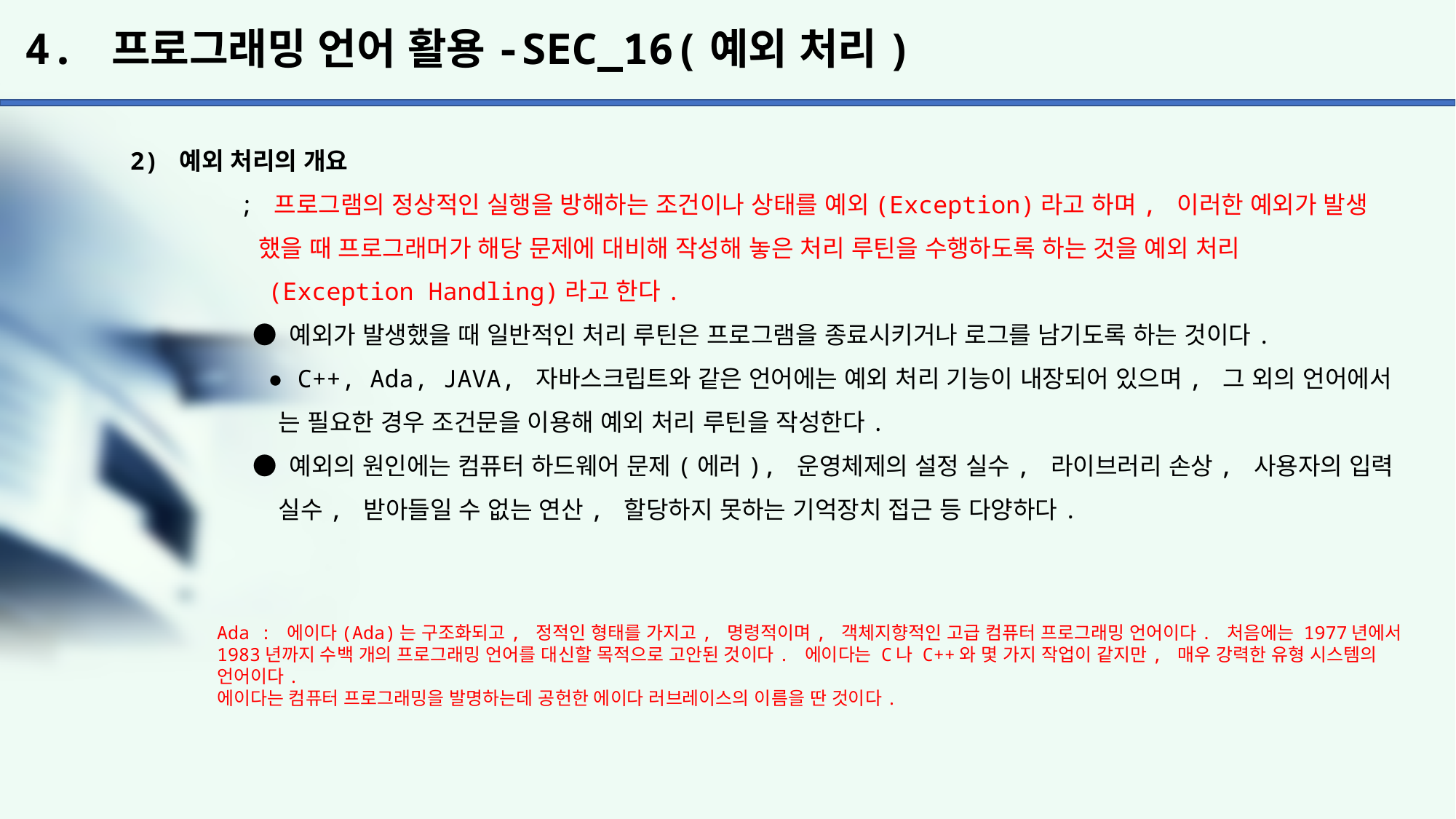

# 4. 프로그래밍 언어 활용-SEC_16(예외 처리)
2) 예외 처리의 개요
	; 프로그램의 정상적인 실행을 방해하는 조건이나 상태를 예외(Exception)라고 하며, 이러한 예외가 발생
	  했을 때 프로그래머가 해당 문제에 대비해 작성해 놓은 처리 루틴을 수행하도록 하는 것을 예외 처리
	  (Exception Handling)라고 한다.
	  ● 예외가 발생했을 때 일반적인 처리 루틴은 프로그램을 종료시키거나 로그를 남기도록 하는 것이다.
	  ● C++, Ada, JAVA, 자바스크립트와 같은 언어에는 예외 처리 기능이 내장되어 있으며, 그 외의 언어에서
	     는 필요한 경우 조건문을 이용해 예외 처리 루틴을 작성한다.
	  ● 예외의 원인에는 컴퓨터 하드웨어 문제(에러), 운영체제의 설정 실수, 라이브러리 손상, 사용자의 입력
	     실수, 받아들일 수 없는 연산, 할당하지 못하는 기억장치 접근 등 다양하다.
Ada : 에이다(Ada)는 구조화되고, 정적인 형태를 가지고, 명령적이며, 객체지향적인 고급 컴퓨터 프로그래밍 언어이다. 처음에는 1977년에서 1983년까지 수백 개의 프로그래밍 언어를 대신할 목적으로 고안된 것이다. 에이다는 C나 C++와 몇 가지 작업이 같지만, 매우 강력한 유형 시스템의 언어이다.
에이다는 컴퓨터 프로그래밍을 발명하는데 공헌한 에이다 러브레이스의 이름을 딴 것이다.